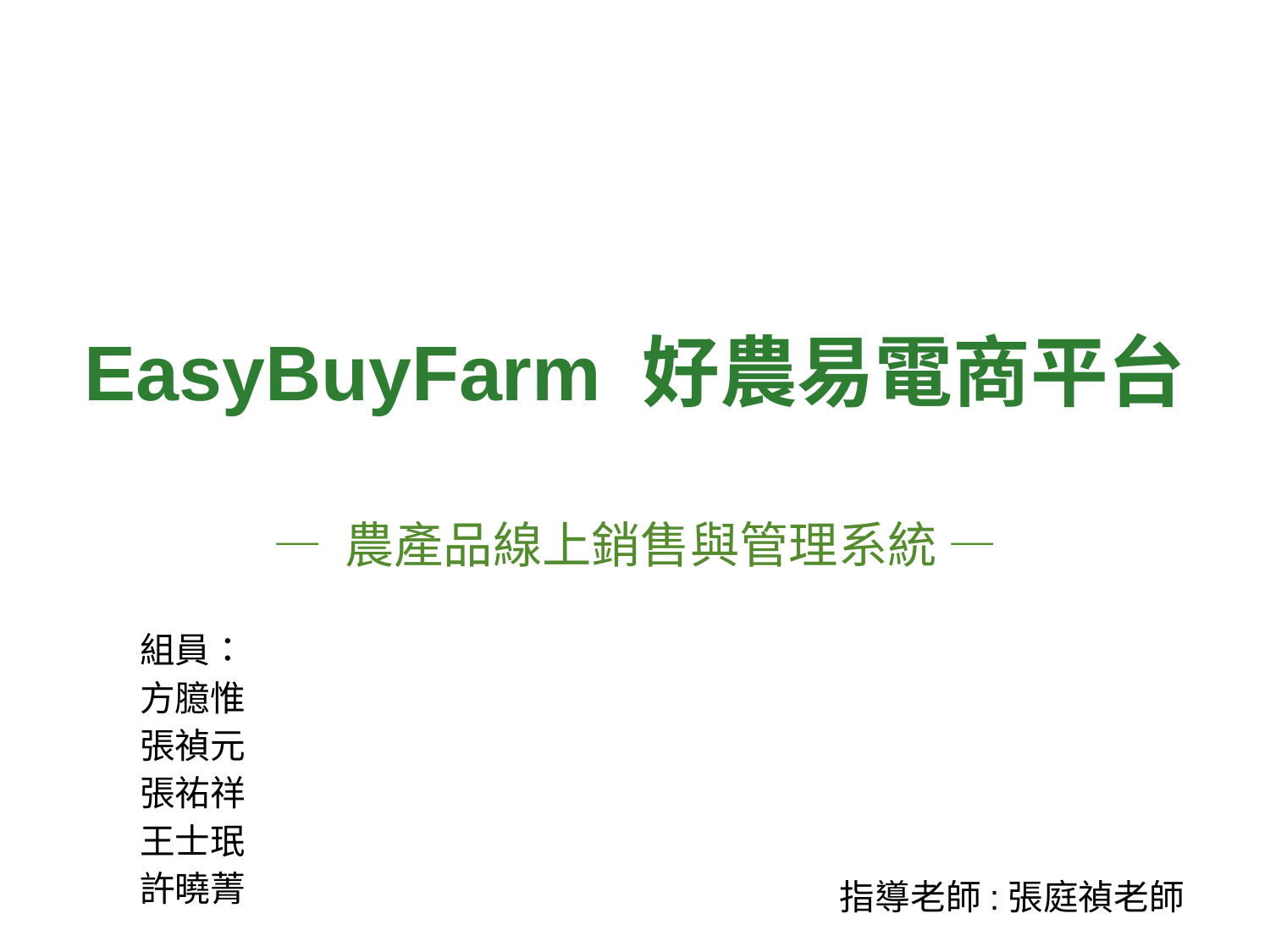

EasyBuyFarm 好農易電商平台
— 農產品線上銷售與管理系統 —
組員：
方臆惟
張禎元
張祐祥
王士珉
許曉菁
指導老師:張庭禎老師